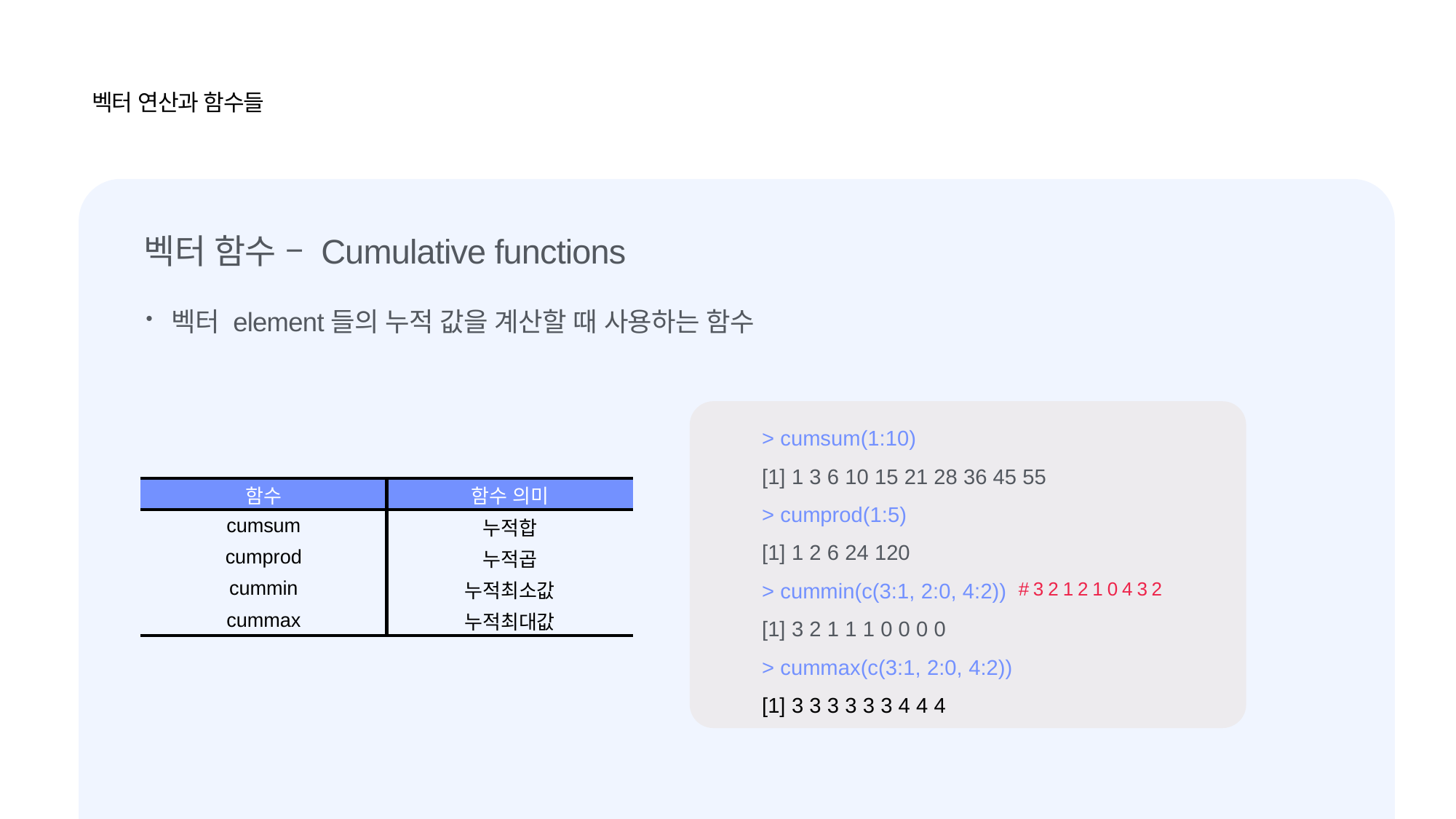

벡터 연산과 함수들

벡터 함수 – Cumulative functions
벡터 element들의 누적 값을 계산할 때 사용하는 함수
> cumsum(1:10)
[1] 1 3 6 10 15 21 28 36 45 55
> cumprod(1:5)
[1] 1 2 6 24 120
> cummin(c(3:1, 2:0, 4:2))
[1] 3 2 1 1 1 0 0 0 0
> cummax(c(3:1, 2:0, 4:2))
[1] 3 3 3 3 3 3 4 4 4
| 함수 | 함수 의미 |
| --- | --- |
| cumsum | 누적합 |
| cumprod | 누적곱 |
| cummin | 누적최소값 |
| cummax | 누적최대값 |
# 3 2 1 2 1 0 4 3 2